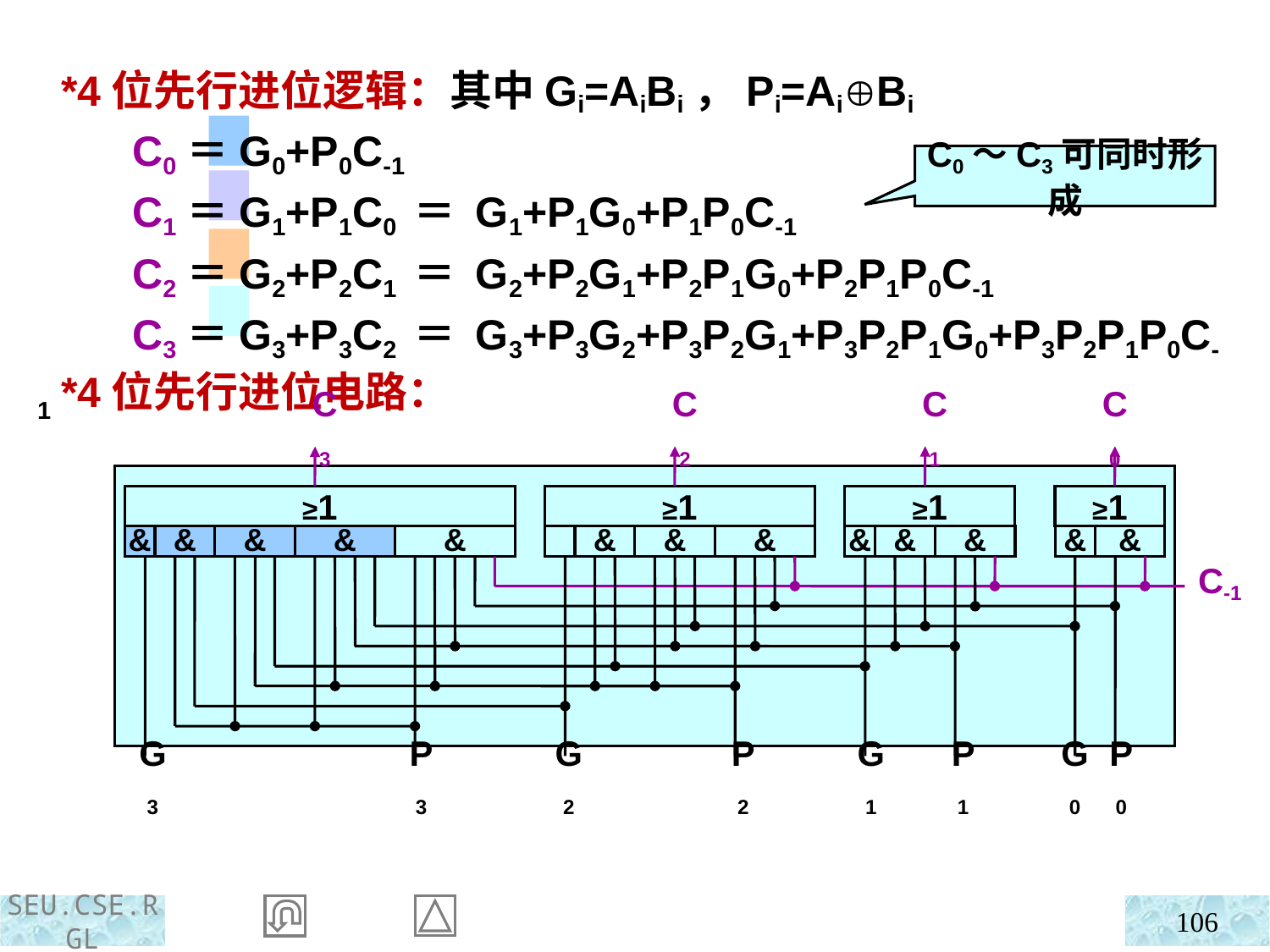

*4位先行进位逻辑：其中Gi=AiBi，Pi=Ai⊕Bi
        C0＝G0+P0C-1
        C1＝G1+P1C0 ＝ G1+P1G0+P1P0C-1
        C2＝G2+P2C1 ＝ G2+P2G1+P2P1G0+P2P1P0C-1
        C3＝G3+P3C2 ＝ G3+P3G2+P3P2G1+P3P2P1G0+P3P2P1P0C-1

C0～C3可同时形成
  *4位先行进位电路：
C3
C2
C1
C0

≥1
≥1
≥1
≥1

&
&
&
&
&

&
&
&
&
&
&
&
&

C-1

G3
P3
G2
P2
G1
P1
G0
P0

106